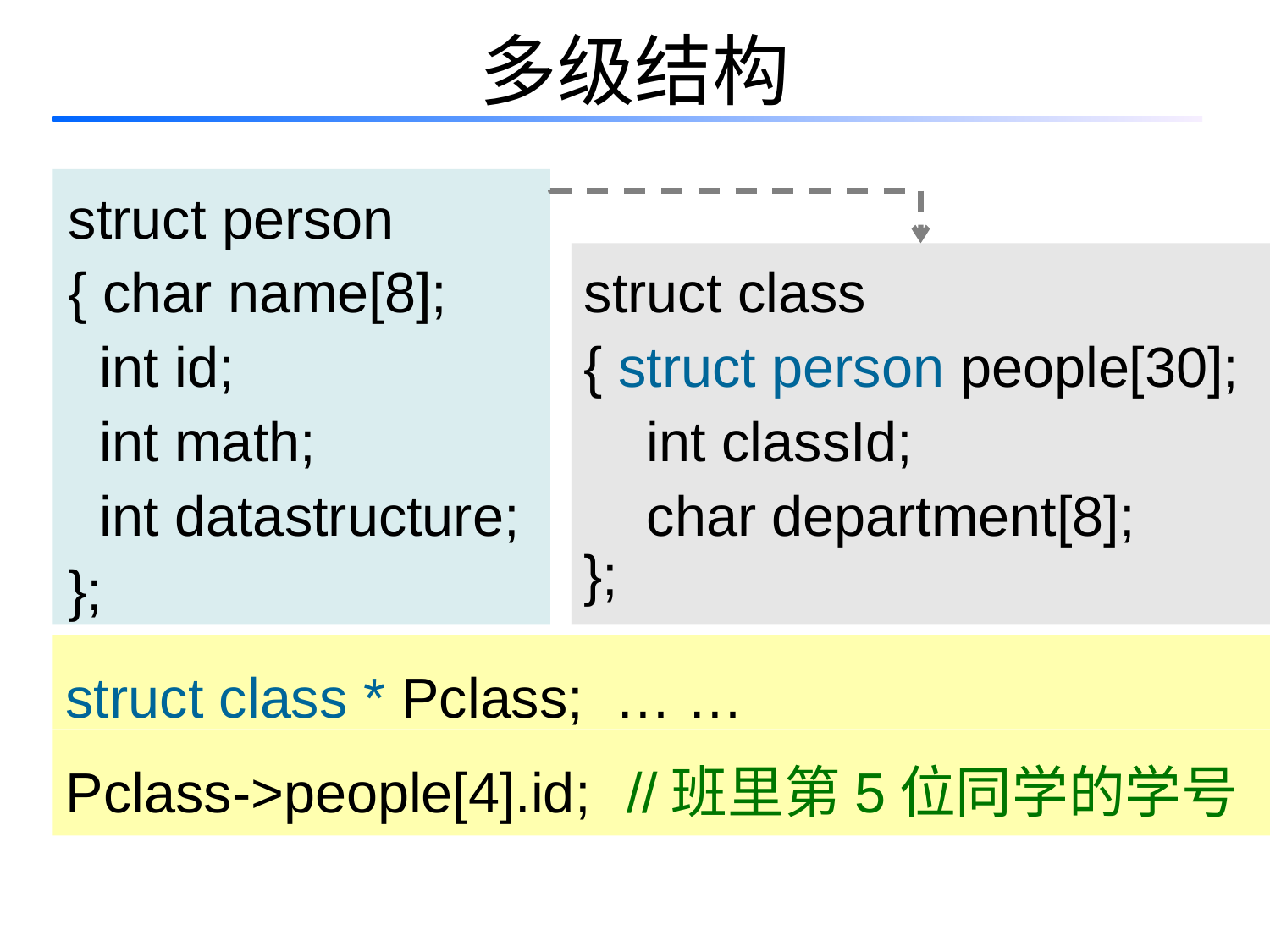

# 多级结构

 struct person
 { char name[8];
   int id;
   int math;
   int datastructure;
 };
struct class
{ struct person people[30];
    int classId;
    char department[8];
};
struct class * Pclass;  … …
Pclass->people[4].id;

//班里第5位同学的学号